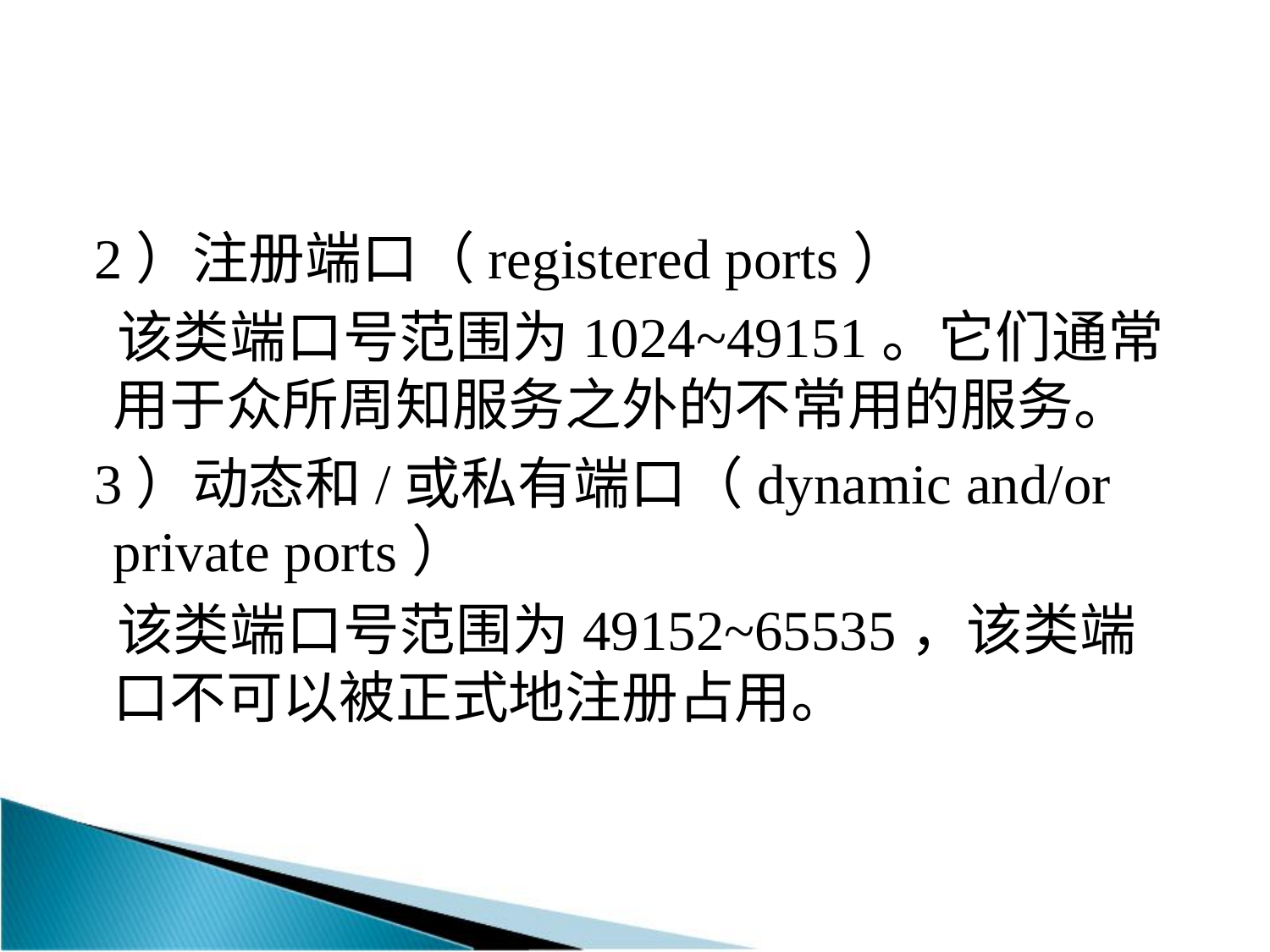

#
  2）注册端口（registered ports）
   该类端口号范围为1024~49151。它们通常用于众所周知服务之外的不常用的服务。
  3）动态和/或私有端口（dynamic and/or private ports）
   该类端口号范围为49152~65535，该类端口不可以被正式地注册占用。